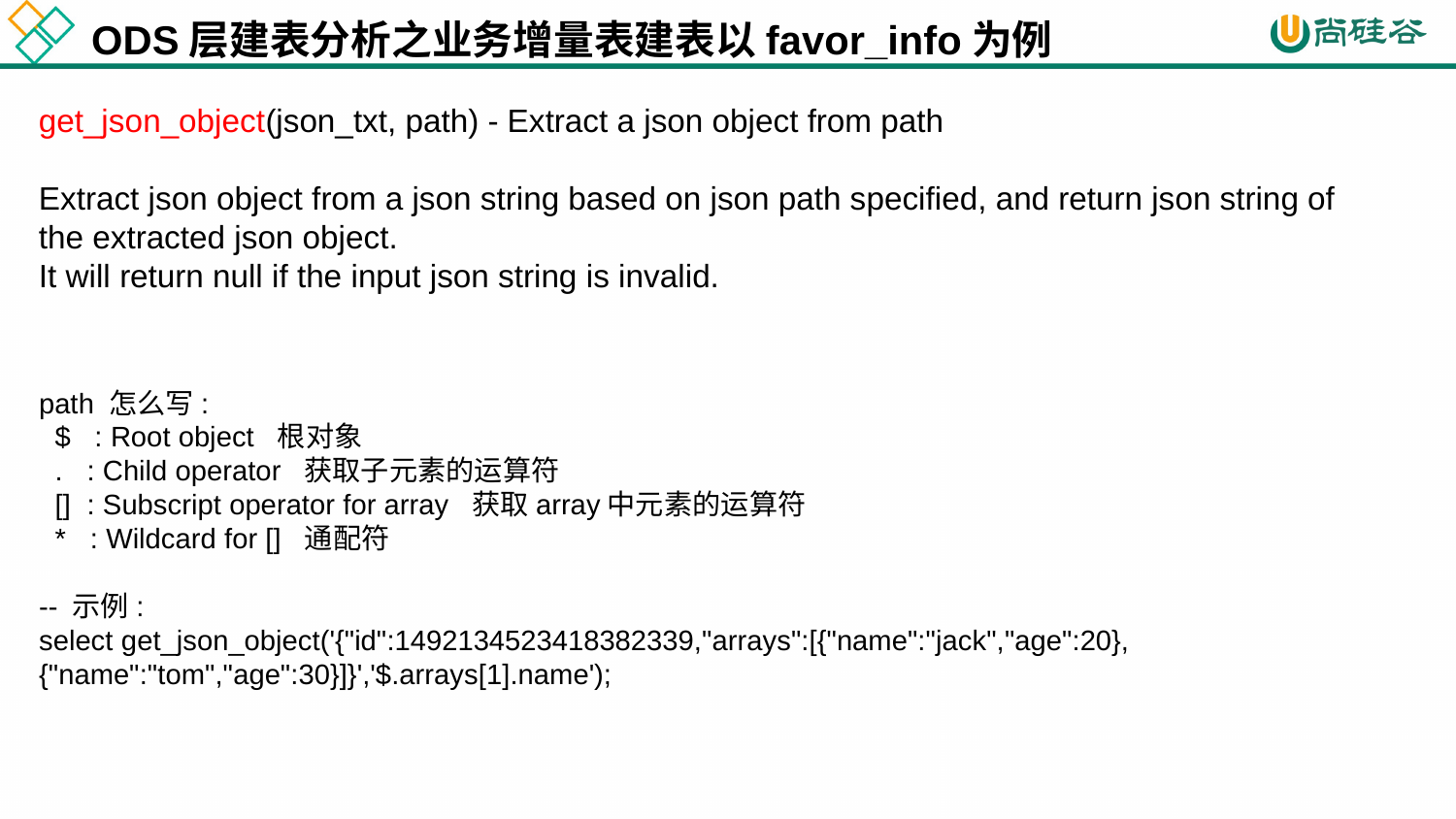

ODS层建表分析之业务增量表建表以favor_info为例
get_json_object(json_txt, path) - Extract a json object from path

Extract json object from a json string based on json path specified, and return json string of the extracted json object.
It will return null if the input json string is invalid.

path 怎么写:
  $   : Root object  根对象
  .   : Child operator  获取子元素的运算符
  []  : Subscript operator for array  获取array中元素的运算符
  *   : Wildcard for []  通配符

-- 示例:
select get_json_object('{"id":1492134523418382339,"arrays":[{"name":"jack","age":20},{"name":"tom","age":30}]}','$.arrays[1].name');